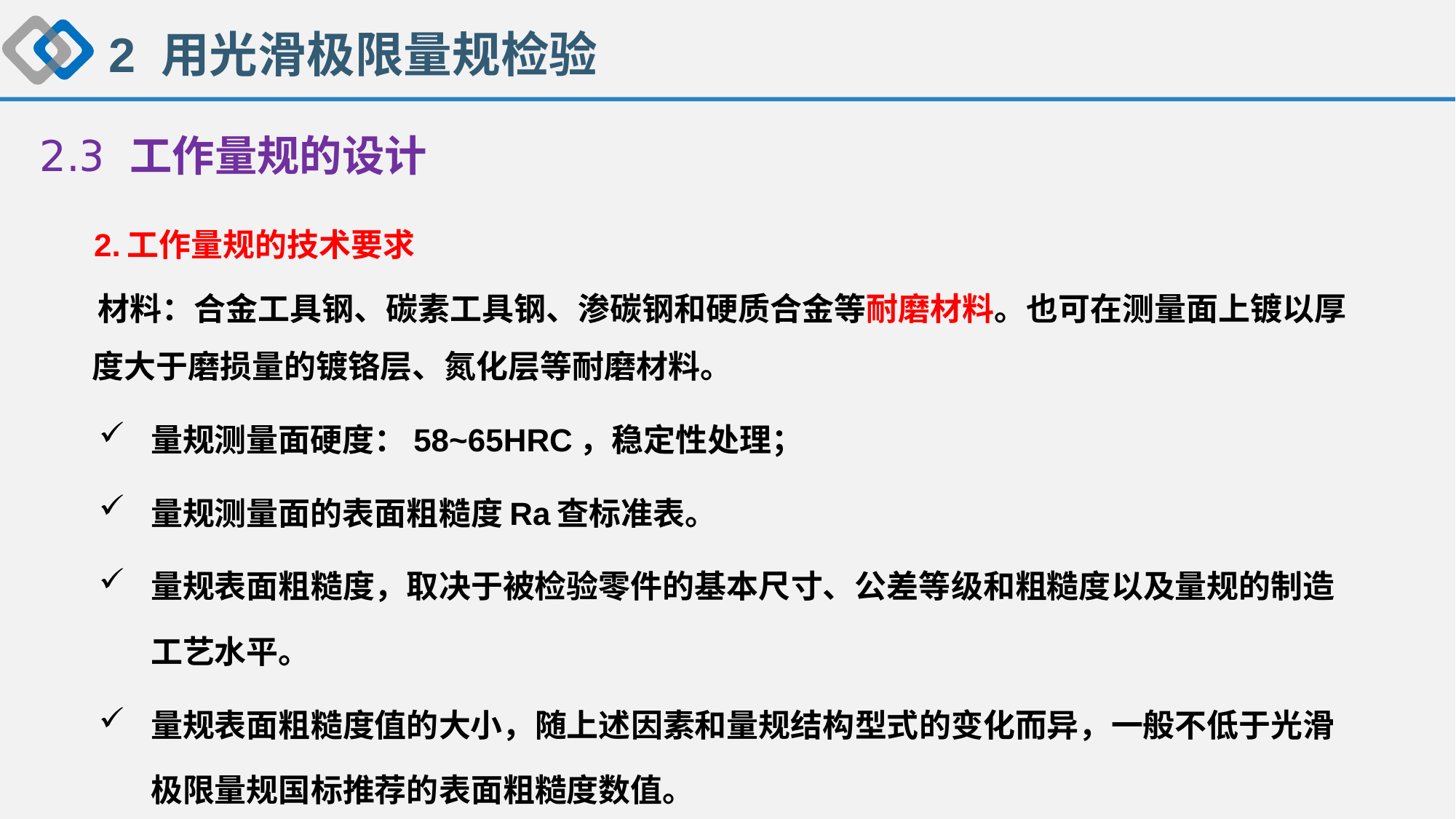

2 用光滑极限量规检验
2.3 工作量规的设计
      2.工作量规的技术要求
       材料：合金工具钢、碳素工具钢、渗碳钢和硬质合金等耐磨材料。也可在测量面上镀以厚度大于磨损量的镀铬层、氮化层等耐磨材料。
量规测量面硬度：58~65HRC，稳定性处理；
量规测量面的表面粗糙度Ra查标准表。
量规表面粗糙度，取决于被检验零件的基本尺寸、公差等级和粗糙度以及量规的制造工艺水平。
量规表面粗糙度值的大小，随上述因素和量规结构型式的变化而异，一般不低于光滑极限量规国标推荐的表面粗糙度数值。